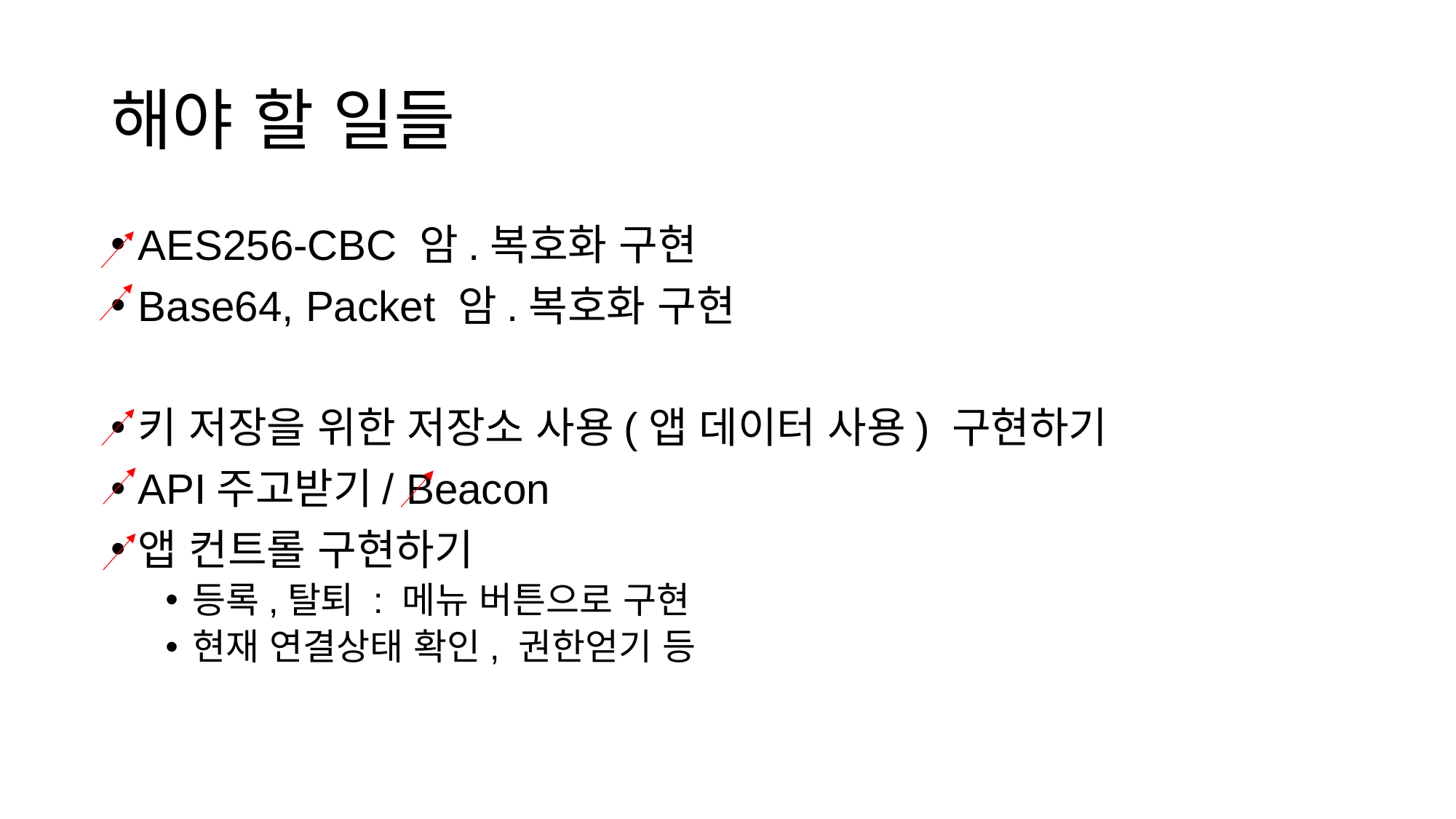

# 해야 할 일들
AES256-CBC 암.복호화 구현
Base64, Packet 암.복호화 구현

키 저장을 위한 저장소 사용(앱 데이터 사용) 구현하기
API주고받기/ Beacon
앱 컨트롤 구현하기
등록,탈퇴 : 메뉴 버튼으로 구현
현재 연결상태 확인, 권한얻기 등